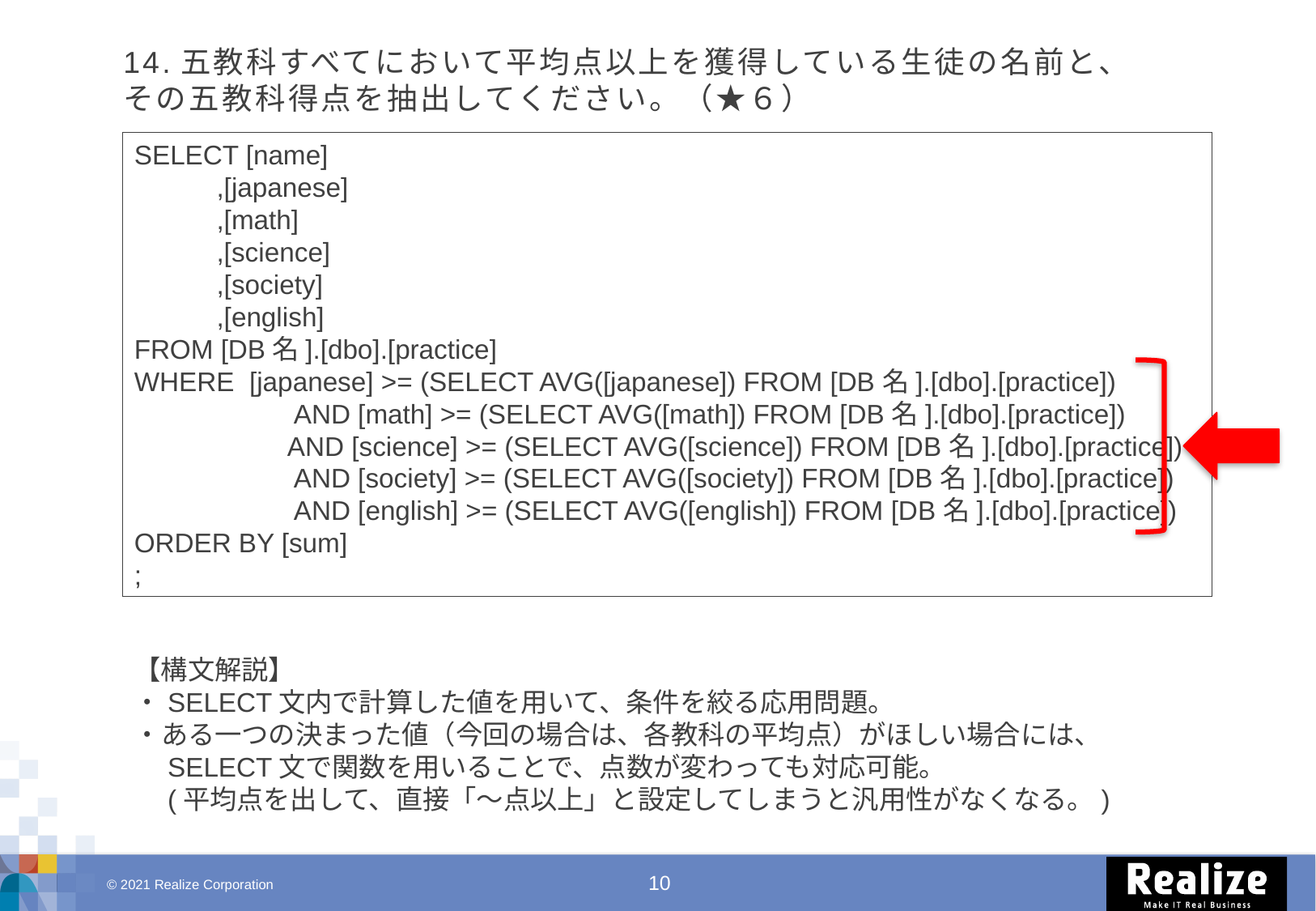

# 14.五教科すべてにおいて平均点以上を獲得している生徒の名前と、 その五教科得点を抽出してください。（★６）
SELECT [name]
           ,[japanese]
           ,[math]
           ,[science]
           ,[society]
           ,[english]
FROM [DB名].[dbo].[practice]
WHERE  [japanese] >= (SELECT AVG([japanese]) FROM [DB名].[dbo].[practice])
 　　　　　 AND [math] >= (SELECT AVG([math]) FROM [DB名].[dbo].[practice])
　　　　　  AND [science] >= (SELECT AVG([science]) FROM [DB名].[dbo].[practice])
 　　　　　 AND [society] >= (SELECT AVG([society]) FROM [DB名].[dbo].[practice])
 　　　　　 AND [english] >= (SELECT AVG([english]) FROM [DB名].[dbo].[practice])
ORDER BY [sum]
;

【構文解説】
・SELECT文内で計算した値を用いて、条件を絞る応用問題。
・ある一つの決まった値（今回の場合は、各教科の平均点）がほしい場合には、
　SELECT文で関数を用いることで、点数が変わっても対応可能。
　(平均点を出して、直接「～点以上」と設定してしまうと汎用性がなくなる。)